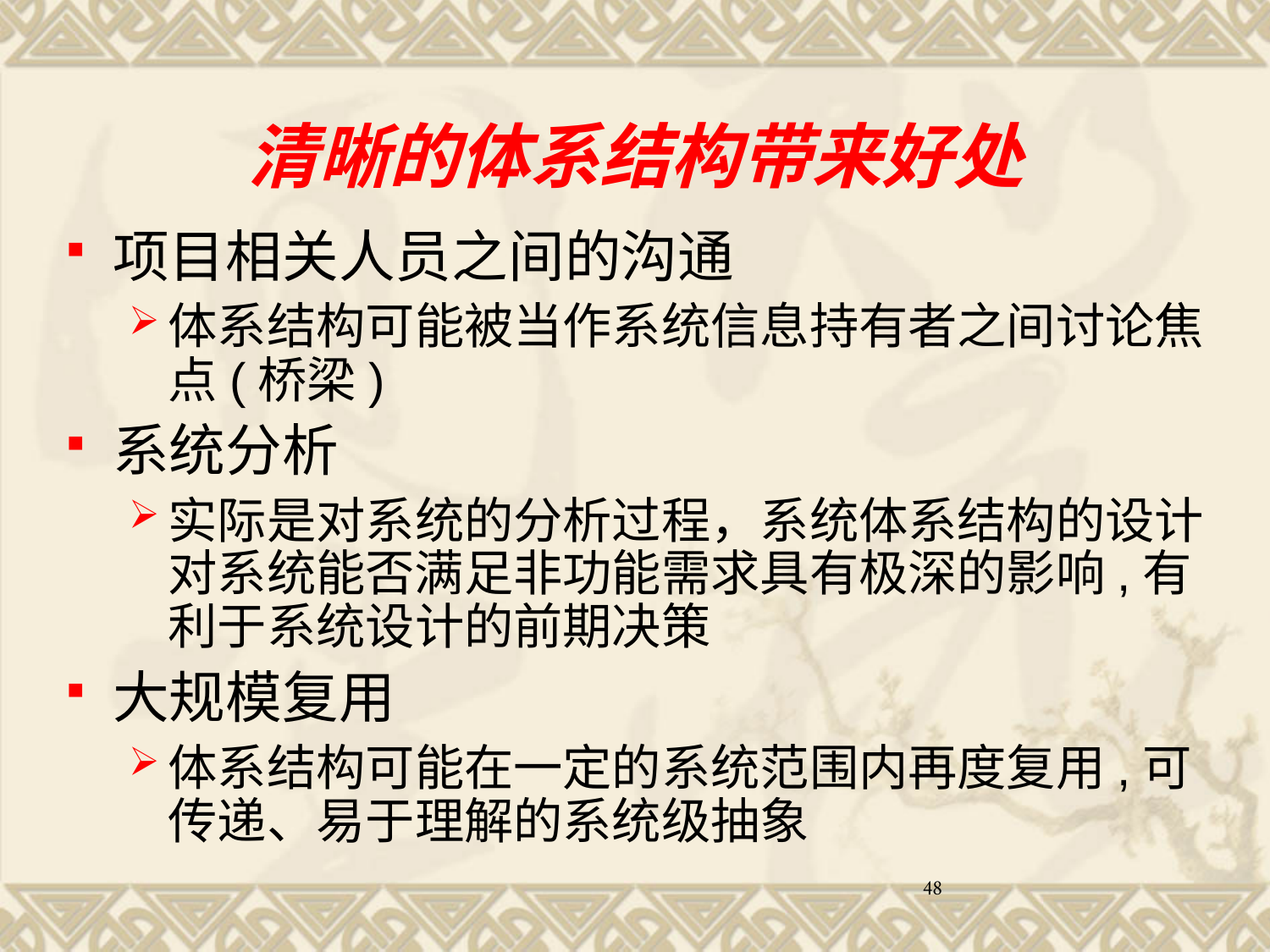

清晰的体系结构带来好处
项目相关人员之间的沟通
体系结构可能被当作系统信息持有者之间讨论焦点(桥梁)
系统分析
实际是对系统的分析过程，系统体系结构的设计对系统能否满足非功能需求具有极深的影响,有利于系统设计的前期决策
大规模复用
体系结构可能在一定的系统范围内再度复用,可传递、易于理解的系统级抽象
48